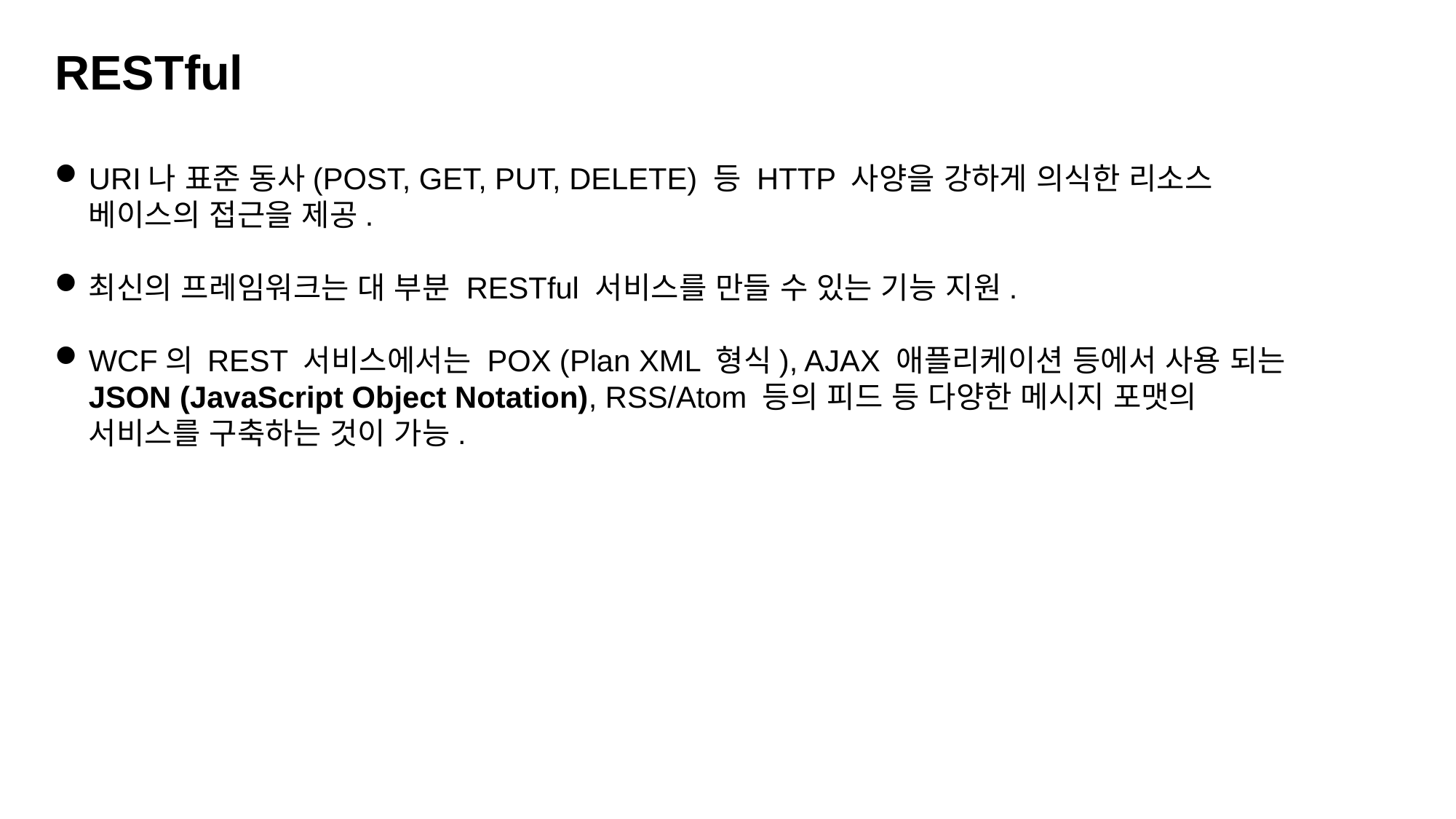

RESTful
URI나 표준 동사(POST, GET, PUT, DELETE) 등 HTTP 사양을 강하게 의식한 리소스 베이스의 접근을 제공.
최신의 프레임워크는 대 부분 RESTful 서비스를 만들 수 있는 기능 지원.
WCF의 REST 서비스에서는 POX (Plan XML 형식), AJAX 애플리케이션 등에서 사용 되는 JSON (JavaScript Object Notation), RSS/Atom 등의 피드 등 다양한 메시지 포맷의 서비스를 구축하는 것이 가능.